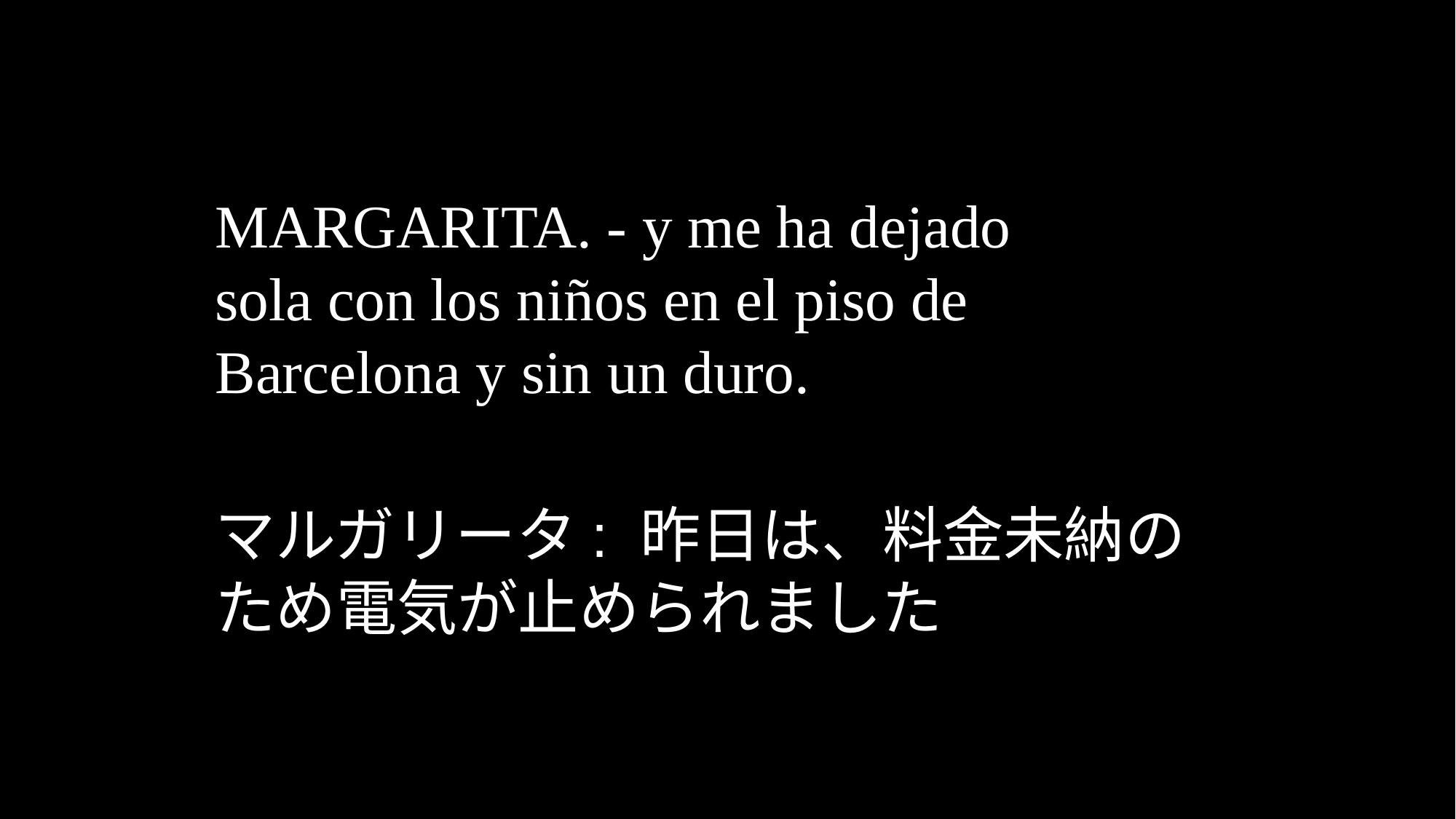

MARGARITA. - y me ha dejado sola con los niños en el piso de Barcelona y sin un duro.

マルガリータ: 昨日は、料金未納のため電気が止められました